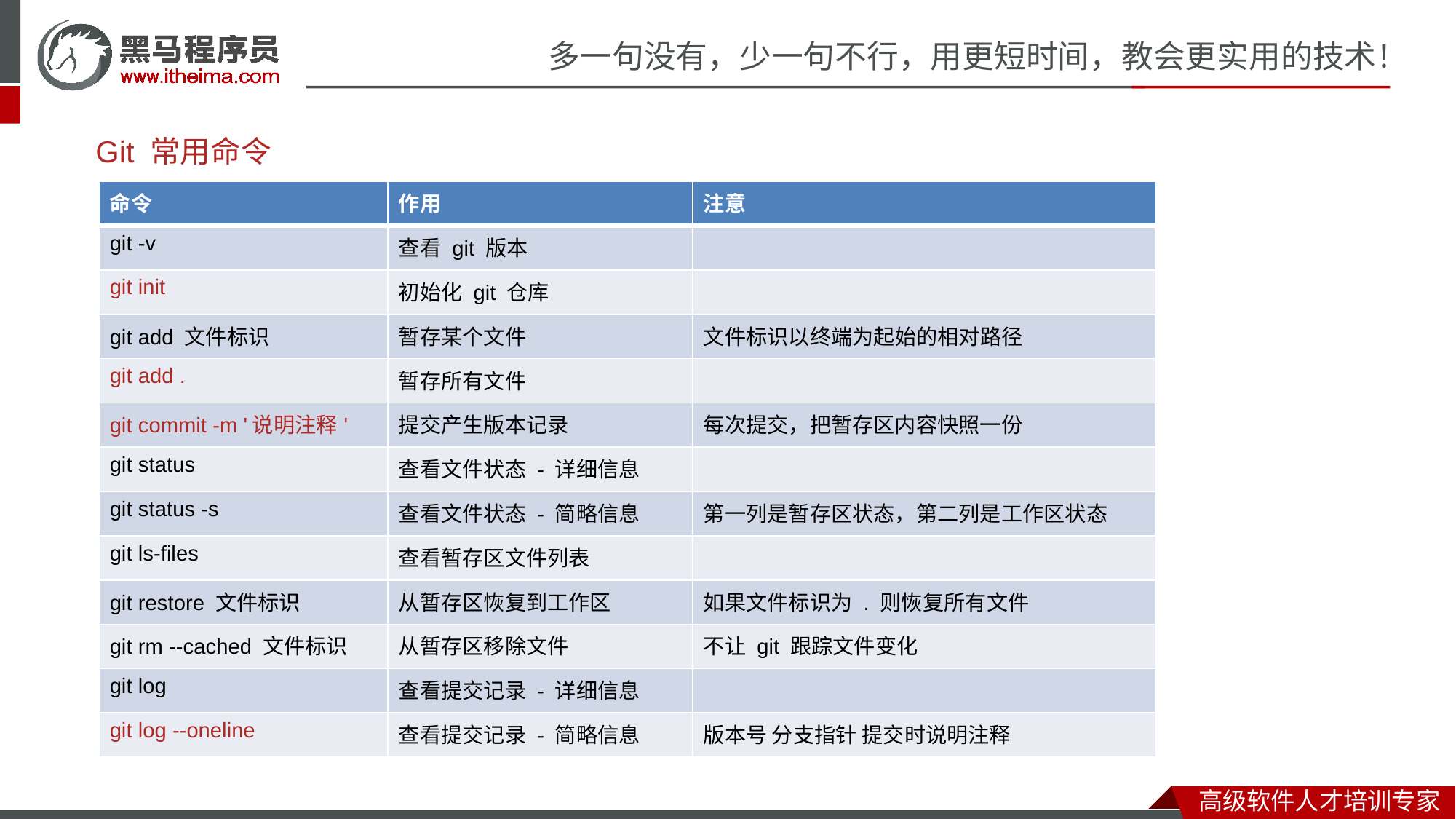

# Git 常用命令
| 命令 | 作用 | 注意 |
| --- | --- | --- |
| git -v | 查看 git 版本 |  |
| git init | 初始化 git 仓库 |  |
| git add 文件标识 | 暂存某个文件 | 文件标识以终端为起始的相对路径 |
| git add . | 暂存所有文件 |  |
| git commit -m '说明注释' | 提交产生版本记录 | 每次提交，把暂存区内容快照一份 |
| git status | 查看文件状态 - 详细信息 |  |
| git status -s | 查看文件状态 - 简略信息 | 第一列是暂存区状态，第二列是工作区状态 |
| git ls-files | 查看暂存区文件列表 |  |
| git restore 文件标识 | 从暂存区恢复到工作区 | 如果文件标识为 . 则恢复所有文件 |
| git rm --cached 文件标识 | 从暂存区移除文件 | 不让 git 跟踪文件变化 |
| git log | 查看提交记录 - 详细信息 |  |
| git log --oneline | 查看提交记录 - 简略信息 | 版本号 分支指针 提交时说明注释 |